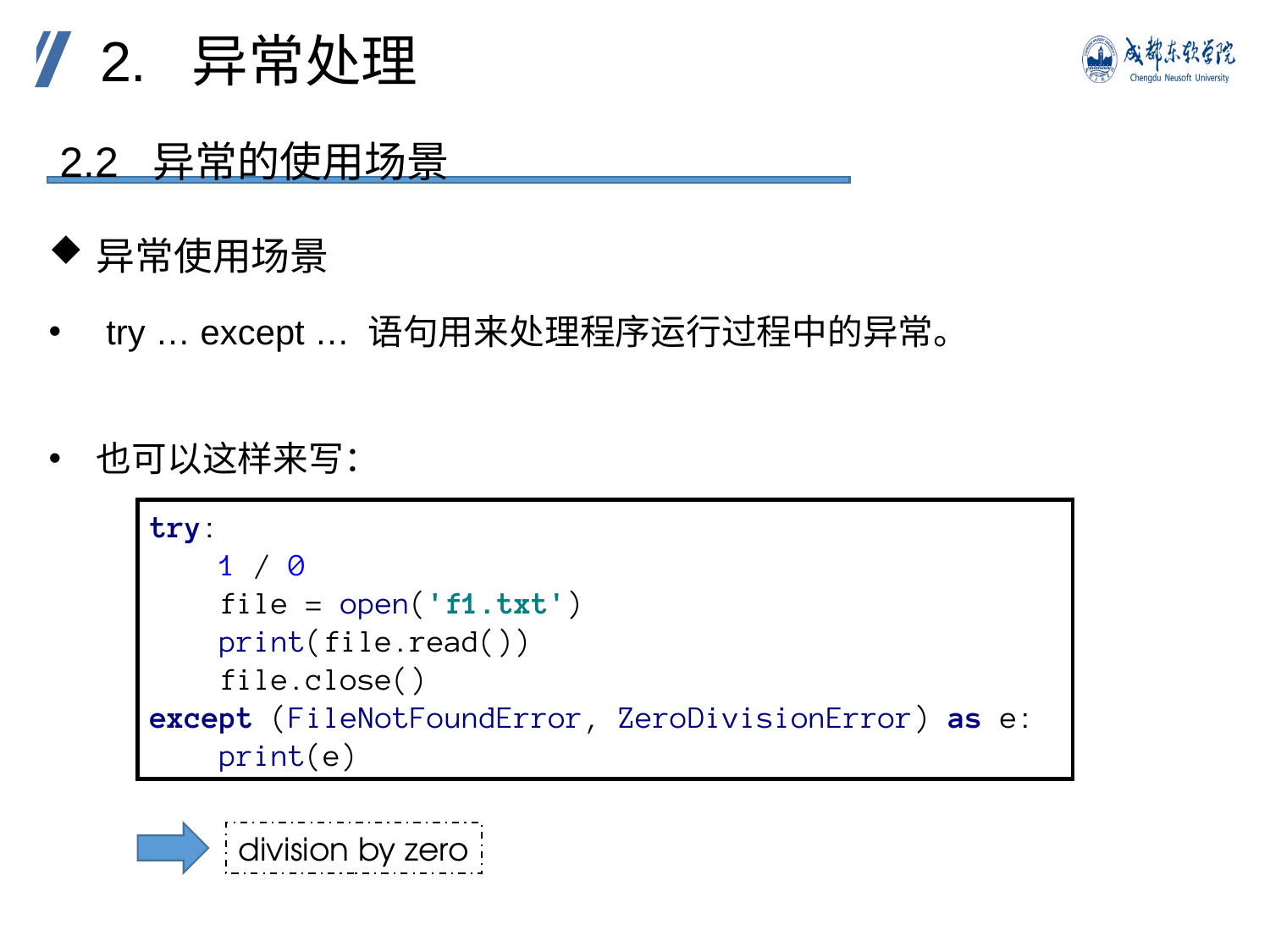

2.  异常处理
2.2  异常的使用场景

异常使用场景
 try … except … 语句用来处理程序运行过程中的异常。

也可以这样来写：
try:
    1 / 0
    file = open('f1.txt')
    print(file.read())
    file.close()
except (FileNotFoundError, ZeroDivisionError) as e:
    print(e)

division by zero